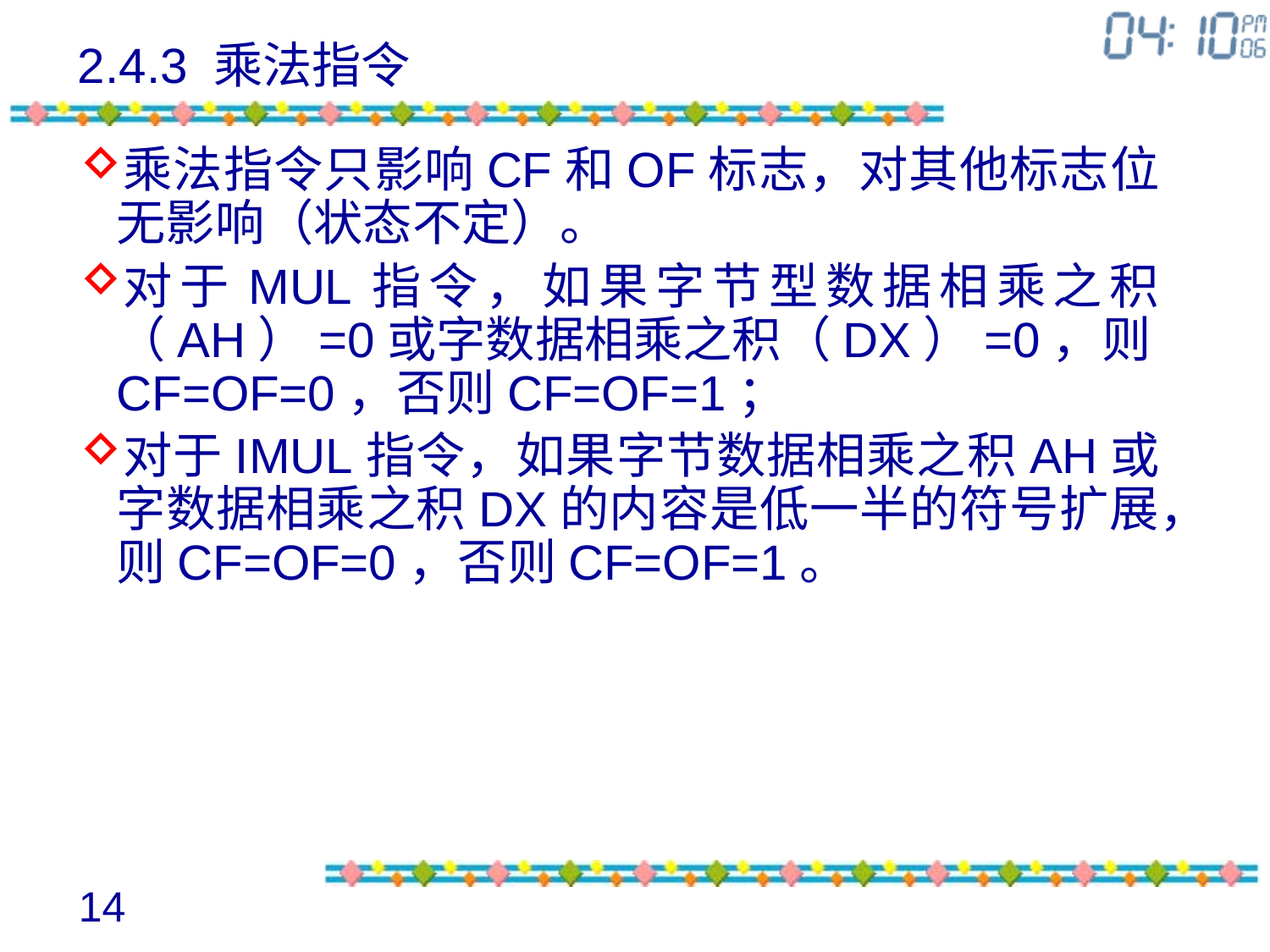

# 2.4.3 乘法指令
乘法指令只影响CF和OF标志，对其他标志位无影响（状态不定）。
对于MUL指令，如果字节型数据相乘之积（AH）=0或字数据相乘之积（DX）=0，则CF=OF=0，否则CF=OF=1；
对于IMUL指令，如果字节数据相乘之积AH或字数据相乘之积DX的内容是低一半的符号扩展，则CF=OF=0，否则CF=OF=1。